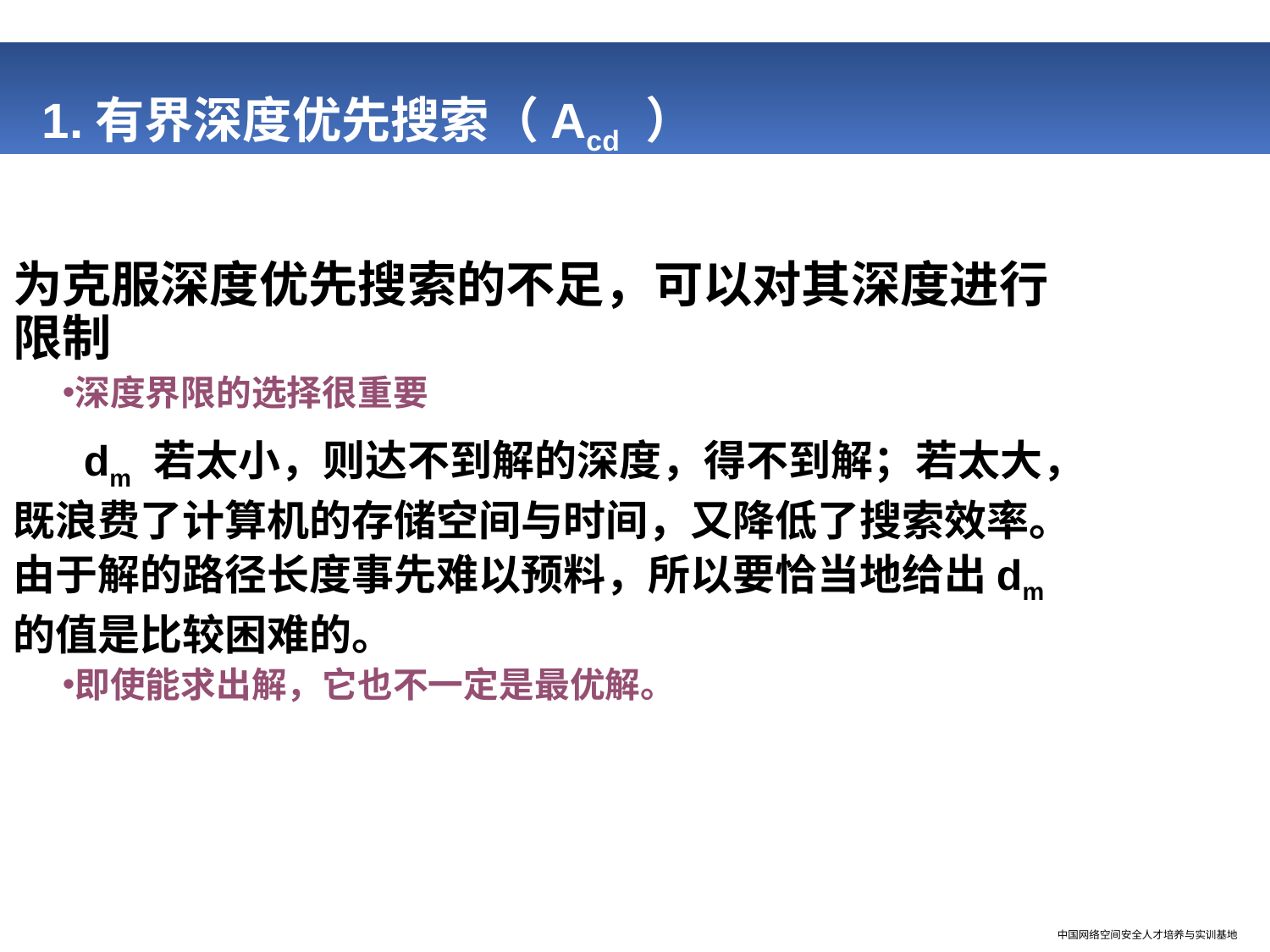

# 1.有界深度优先搜索（Acd ）
为克服深度优先搜索的不足，可以对其深度进行限制
深度界限的选择很重要
      dm 若太小，则达不到解的深度，得不到解；若太大，既浪费了计算机的存储空间与时间，又降低了搜索效率。由于解的路径长度事先难以预料，所以要恰当地给出dm的值是比较困难的。
即使能求出解，它也不一定是最优解。